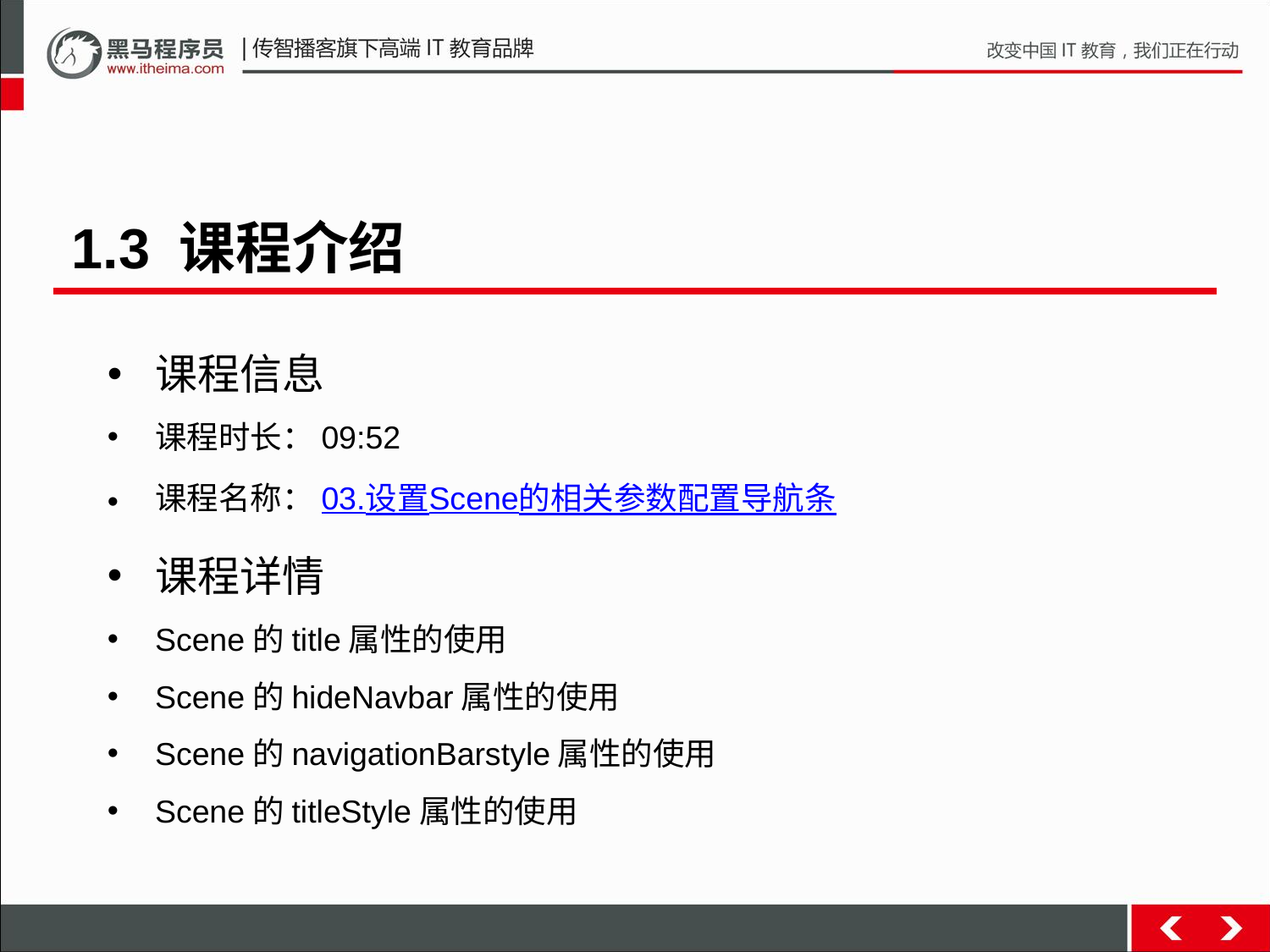

1.3 课程介绍
课程信息
课程时长：09:52
课程名称：03.设置Scene的相关参数配置导航条
课程详情
Scene的title属性的使用
Scene的hideNavbar属性的使用
Scene的navigationBarstyle属性的使用
Scene的titleStyle属性的使用